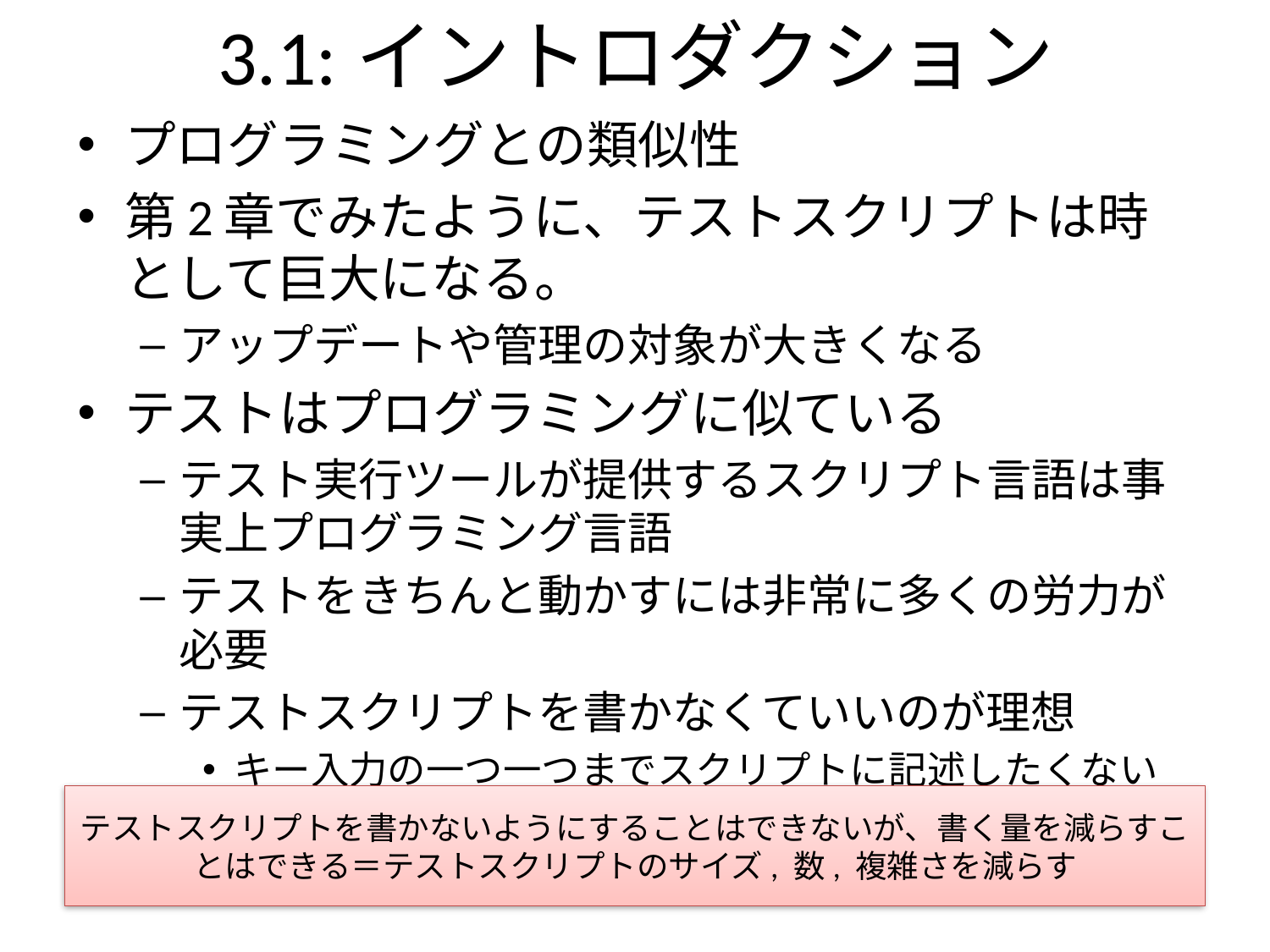

3.1:イントロダクション
プログラミングとの類似性
第2章でみたように、テストスクリプトは時として巨大になる。
アップデートや管理の対象が大きくなる
テストはプログラミングに似ている
テスト実行ツールが提供するスクリプト言語は事実上プログラミング言語
テストをきちんと動かすには非常に多くの労力が必要
テストスクリプトを書かなくていいのが理想
キー入力の一つ一つまでスクリプトに記述したくない
テストスクリプトを書かないようにすることはできないが、書く量を減らすことはできる＝テストスクリプトのサイズ, 数, 複雑さを減らす